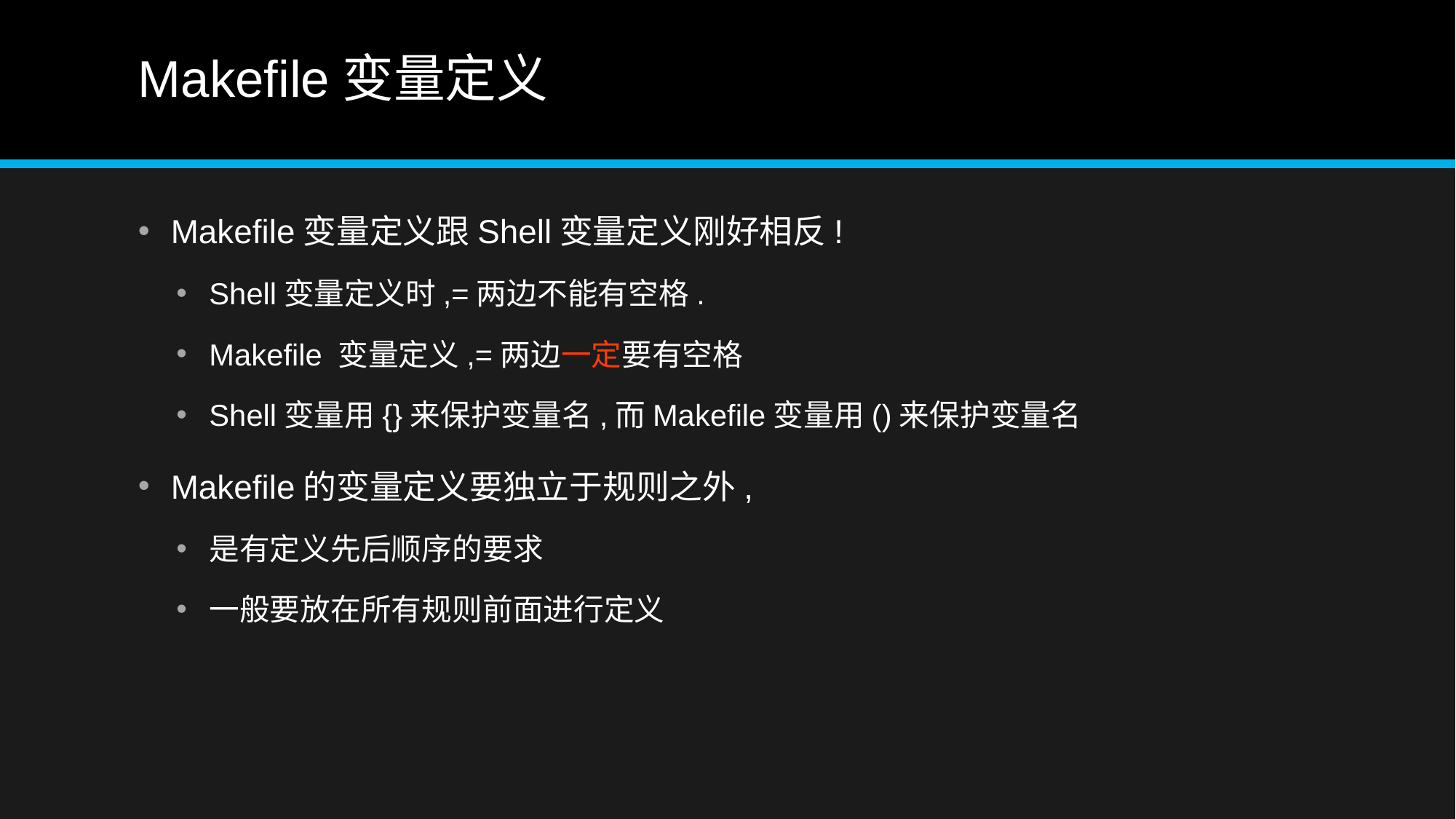

# Makefile变量定义
Makefile变量定义跟Shell变量定义刚好相反!
Shell变量定义时,=两边不能有空格.
Makefile 变量定义,=两边一定要有空格
Shell变量用{}来保护变量名,而Makefile变量用()来保护变量名
Makefile的变量定义要独立于规则之外,
是有定义先后顺序的要求
一般要放在所有规则前面进行定义